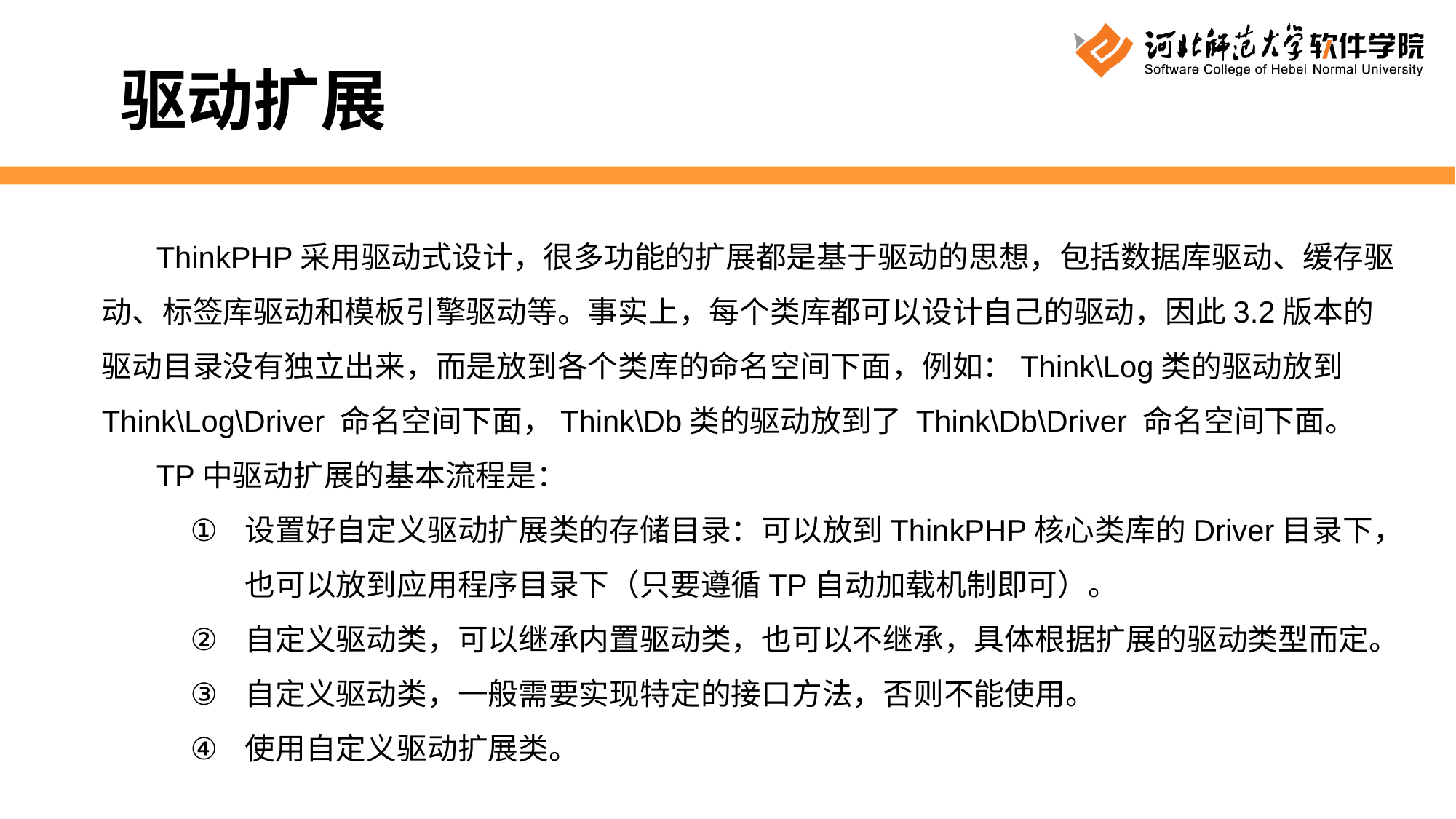

驱动扩展
ThinkPHP采用驱动式设计，很多功能的扩展都是基于驱动的思想，包括数据库驱动、缓存驱动、标签库驱动和模板引擎驱动等。事实上，每个类库都可以设计自己的驱动，因此3.2版本的驱动目录没有独立出来，而是放到各个类库的命名空间下面，例如：Think\Log类的驱动放到 Think\Log\Driver 命名空间下面，Think\Db类的驱动放到了 Think\Db\Driver 命名空间下面。
TP中驱动扩展的基本流程是：
设置好自定义驱动扩展类的存储目录：可以放到ThinkPHP核心类库的Driver目录下，也可以放到应用程序目录下（只要遵循TP自动加载机制即可）。
自定义驱动类，可以继承内置驱动类，也可以不继承，具体根据扩展的驱动类型而定。
自定义驱动类，一般需要实现特定的接口方法，否则不能使用。
使用自定义驱动扩展类。